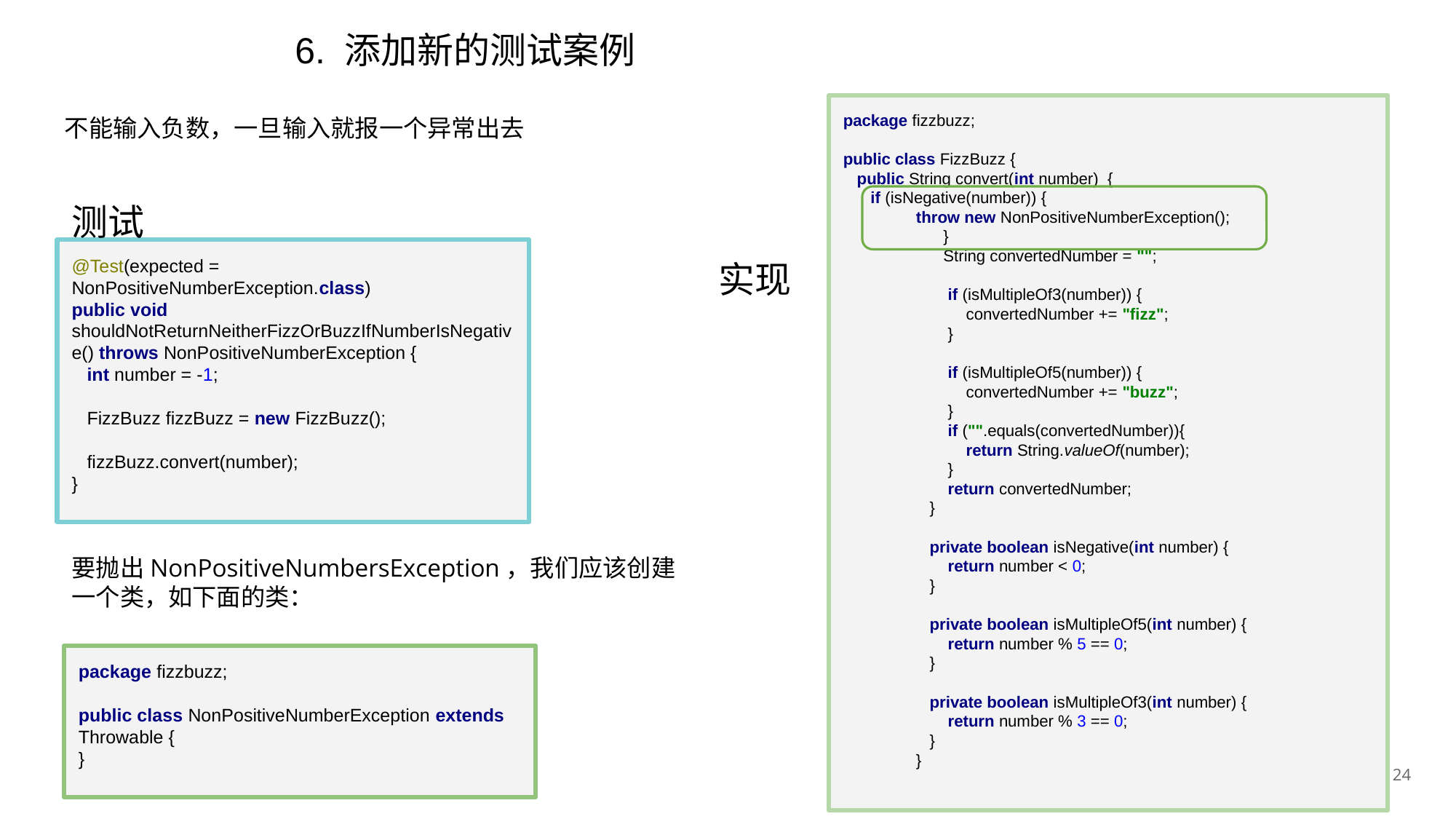

# 6. 添加新的测试案例
package fizzbuzz;

public class FizzBuzz {
   public String convert(int number)  {
      if (isNegative(number)) {
throw new NonPositiveNumberException();
      }
      String convertedNumber = "";

       if (isMultipleOf3(number)) {
           convertedNumber += "fizz";
       }

       if (isMultipleOf5(number)) {
           convertedNumber += "buzz";
       }
       if ("".equals(convertedNumber)){
           return String.valueOf(number);
       }
       return convertedNumber;
   }

   private boolean isNegative(int number) {
       return number < 0;
   }

   private boolean isMultipleOf5(int number) {
       return number % 5 == 0;
   }

   private boolean isMultipleOf3(int number) {
       return number % 3 == 0;
   }
}

不能输入负数，一旦输入就报一个异常出去
测试
@Test(expected = NonPositiveNumberException.class)
public void shouldNotReturnNeitherFizzOrBuzzIfNumberIsNegative() throws NonPositiveNumberException {
   int number = -1;

   FizzBuzz fizzBuzz = new FizzBuzz();

   fizzBuzz.convert(number);
}

实现
要抛出NonPositiveNumbersException，我们应该创建一个类，如下面的类：
package fizzbuzz;

public class NonPositiveNumberException extends Throwable {
}

24